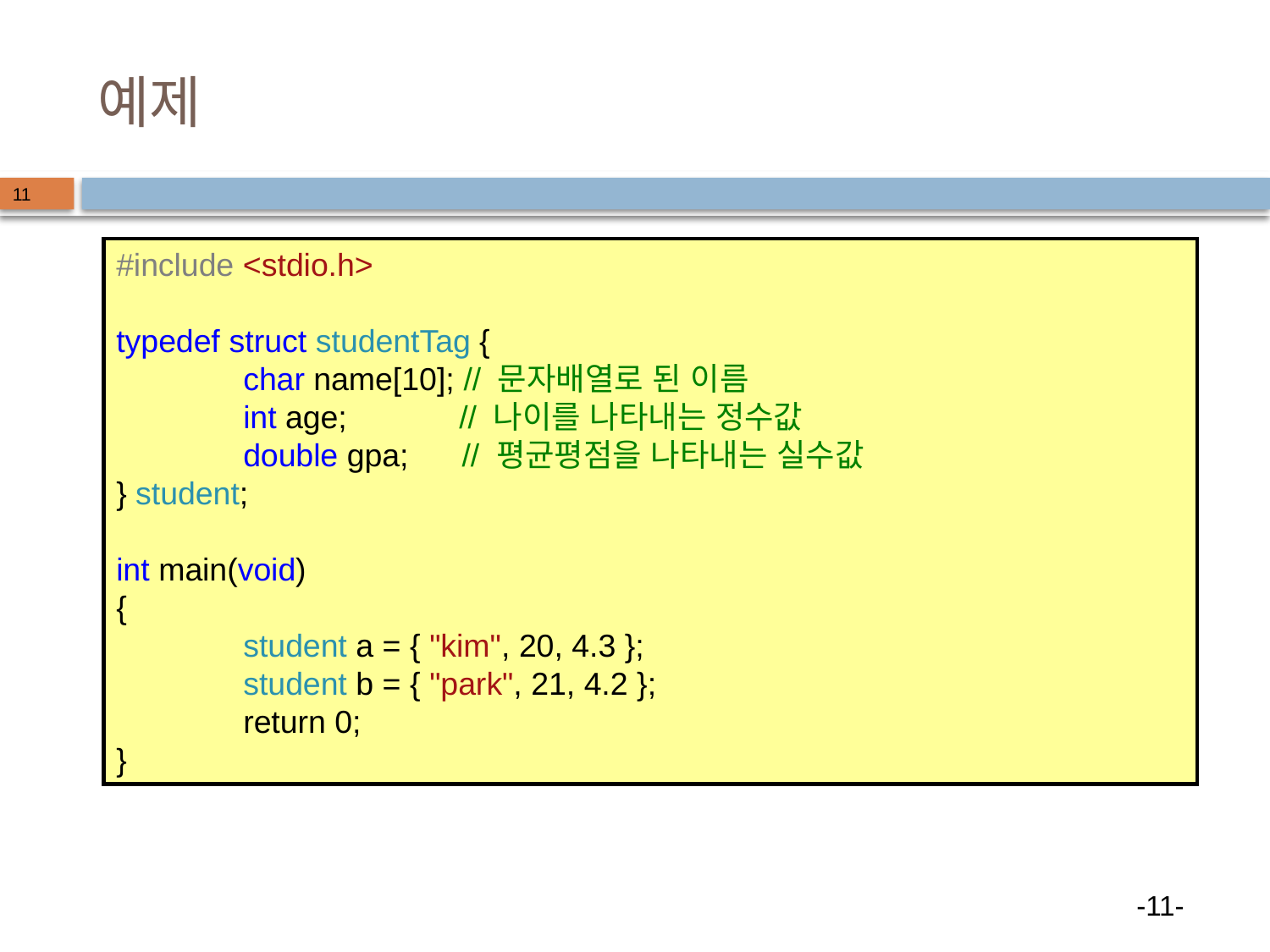

# 예제
11
#include <stdio.h>

typedef struct studentTag {
	char name[10]; // 문자배열로 된 이름
	int age;	          // 나이를 나타내는 정수값
	double gpa;      // 평균평점을 나타내는 실수값
} student;

int main(void)
{
	student a = { "kim", 20, 4.3 };
	student b = { "park", 21, 4.2 };
	return 0;
}